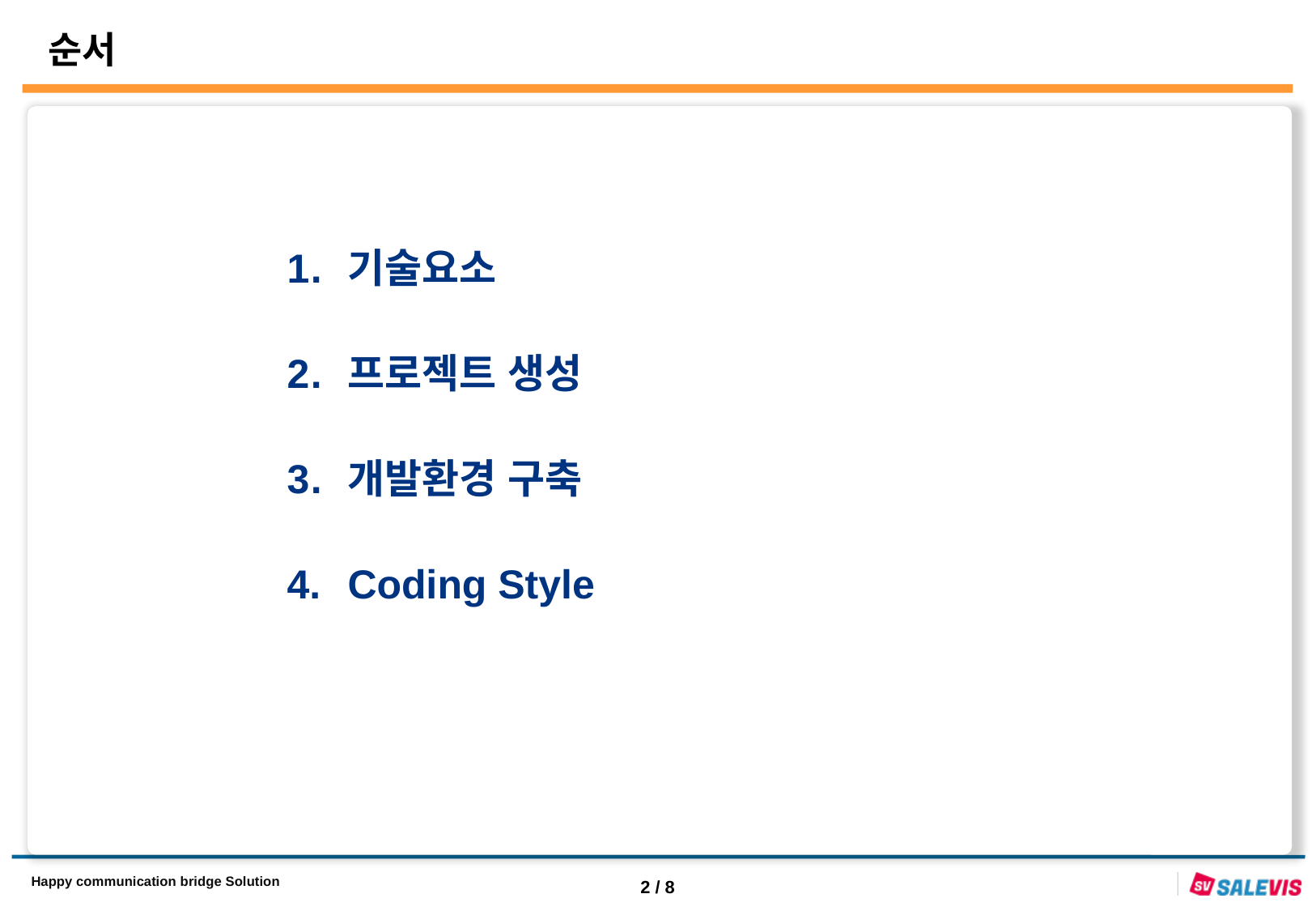

# 순서
기술요소
프로젝트 생성
개발환경 구축
Coding Style
2 / 8